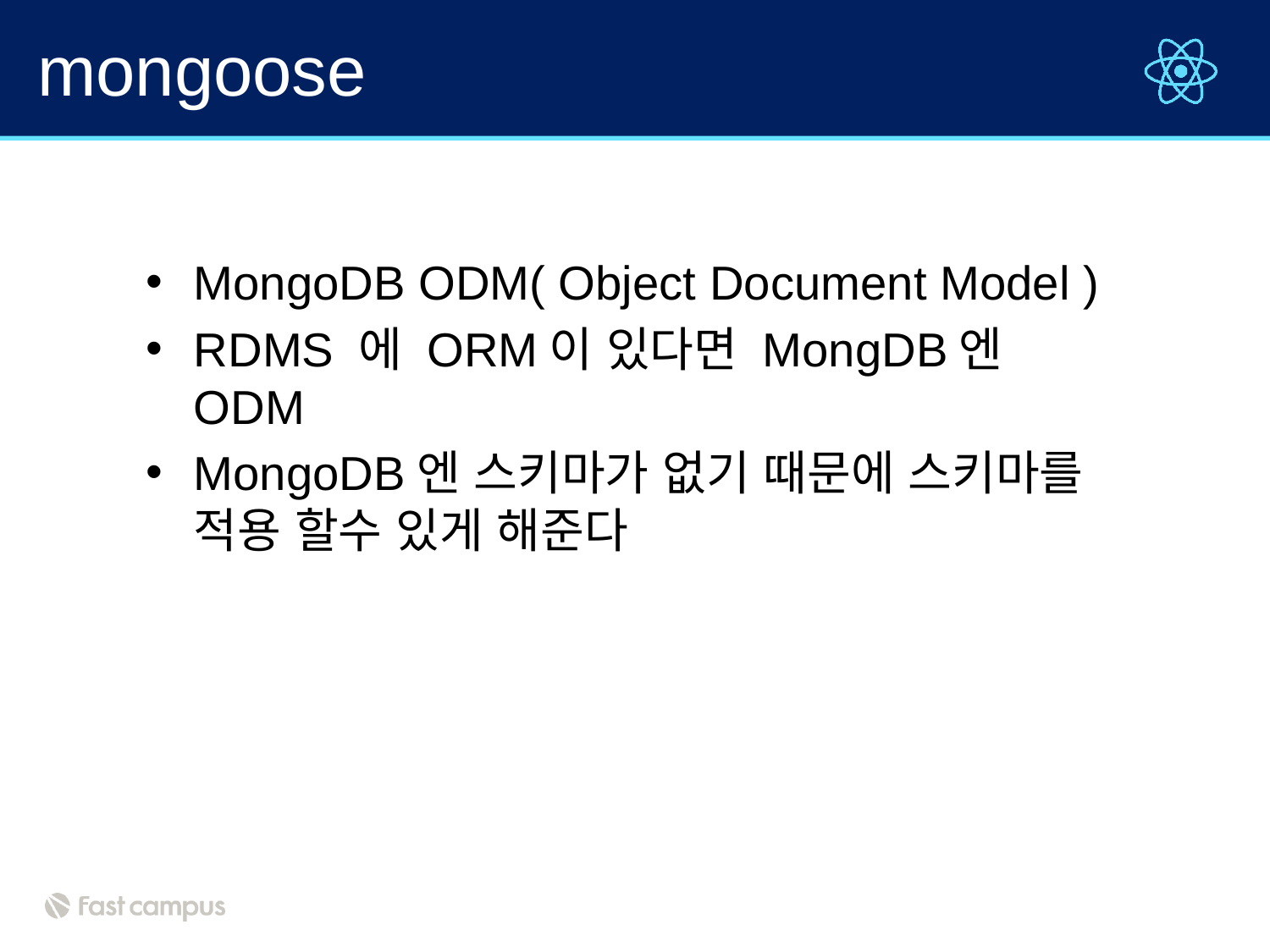

# mongoose
MongoDB ODM( Object Document Model )
RDMS 에 ORM이 있다면 MongDB엔 ODM
MongoDB엔 스키마가 없기 때문에 스키마를 적용 할수 있게 해준다